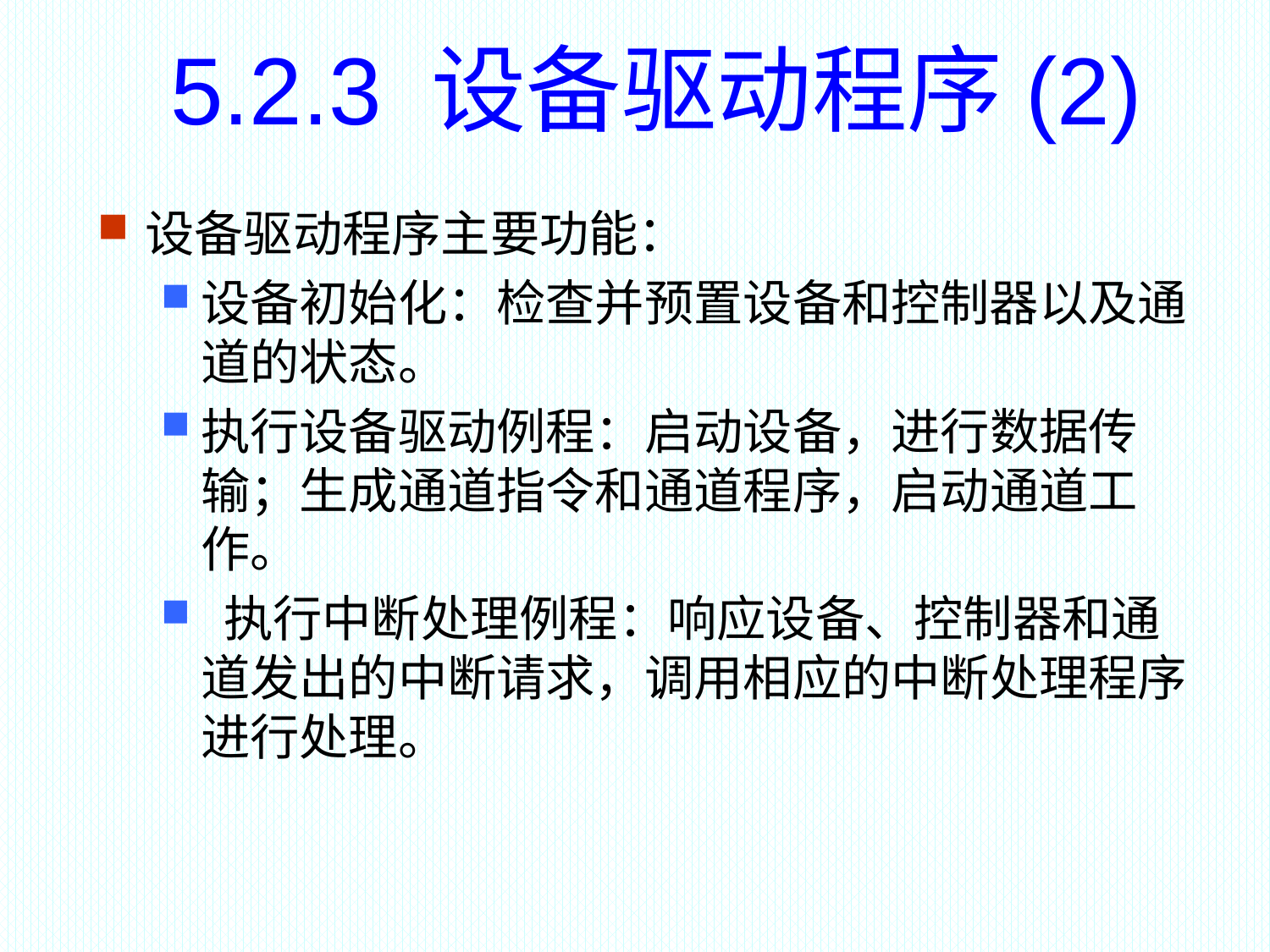

5.2.3 设备驱动程序(2)
设备驱动程序主要功能：
设备初始化：检查并预置设备和控制器以及通道的状态。
执行设备驱动例程：启动设备，进行数据传输；生成通道指令和通道程序，启动通道工作。
 执行中断处理例程：响应设备、控制器和通道发出的中断请求，调用相应的中断处理程序进行处理。